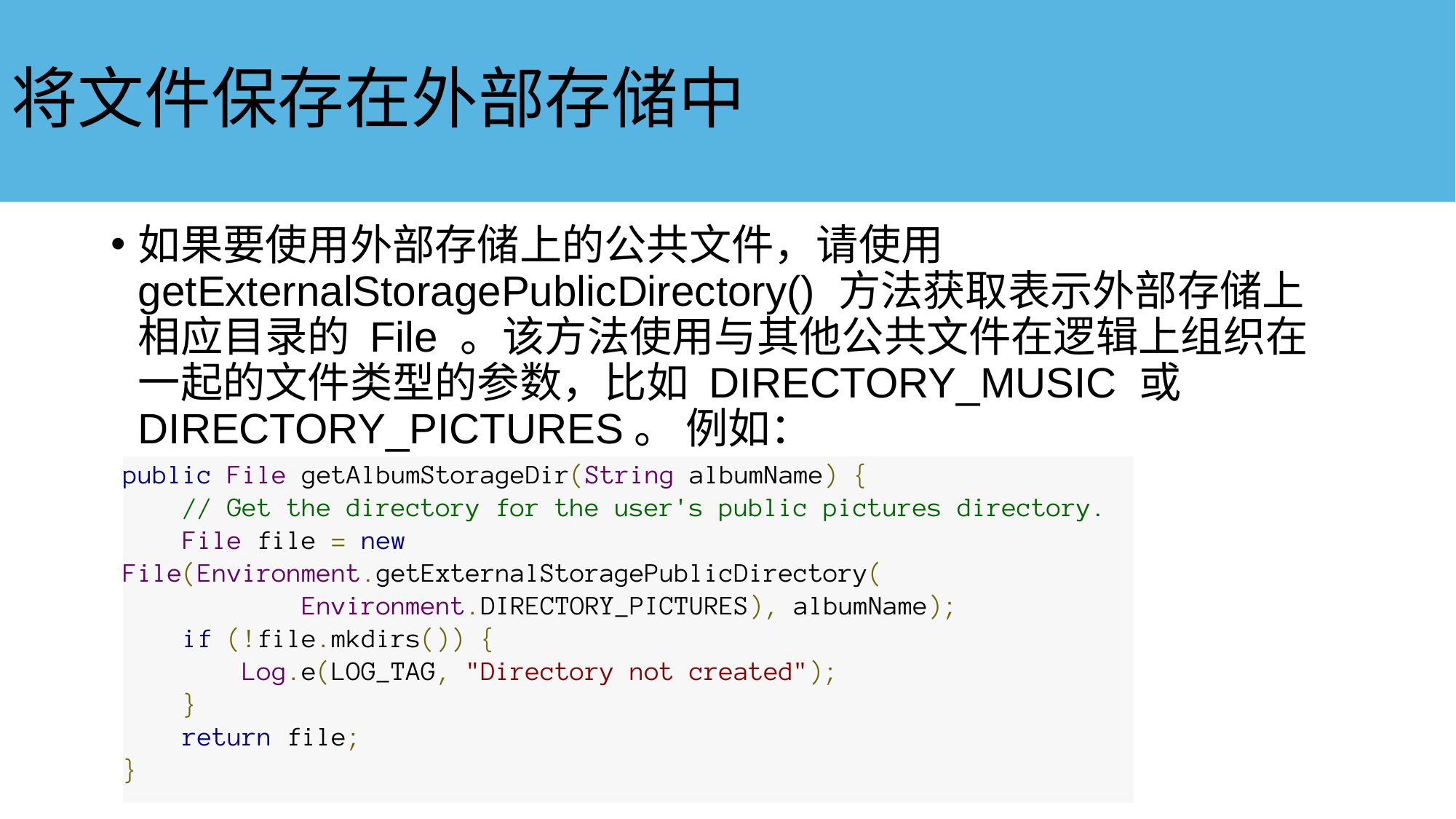

# 将文件保存在外部存储中
如果要使用外部存储上的公共文件，请使用 getExternalStoragePublicDirectory() 方法获取表示外部存储上相应目录的 File 。该方法使用与其他公共文件在逻辑上组织在一起的文件类型的参数，比如 DIRECTORY_MUSIC 或 DIRECTORY_PICTURES。 例如：

public File getAlbumStorageDir(String albumName) {
    // Get the directory for the user's public pictures directory.
    File file = new File(Environment.getExternalStoragePublicDirectory(
            Environment.DIRECTORY_PICTURES), albumName);
    if (!file.mkdirs()) {
        Log.e(LOG_TAG, "Directory not created");
    }
    return file;
}